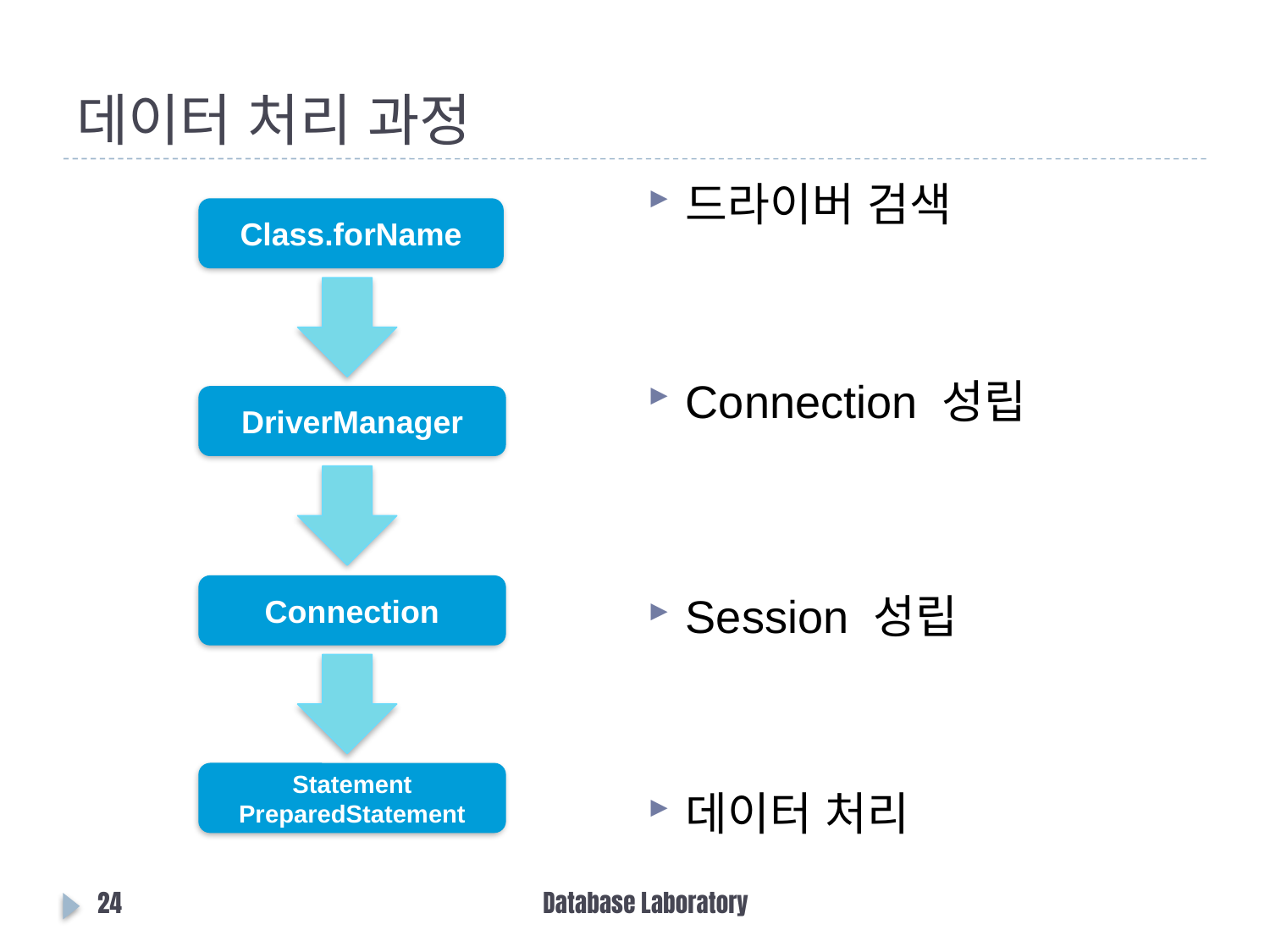

# 데이터 처리 과정
드라이버 검색

Connection 성립

Session 성립

데이터 처리

Class.forName

DriverManager

Connection

Statement
PreparedStatement
24
Database Laboratory